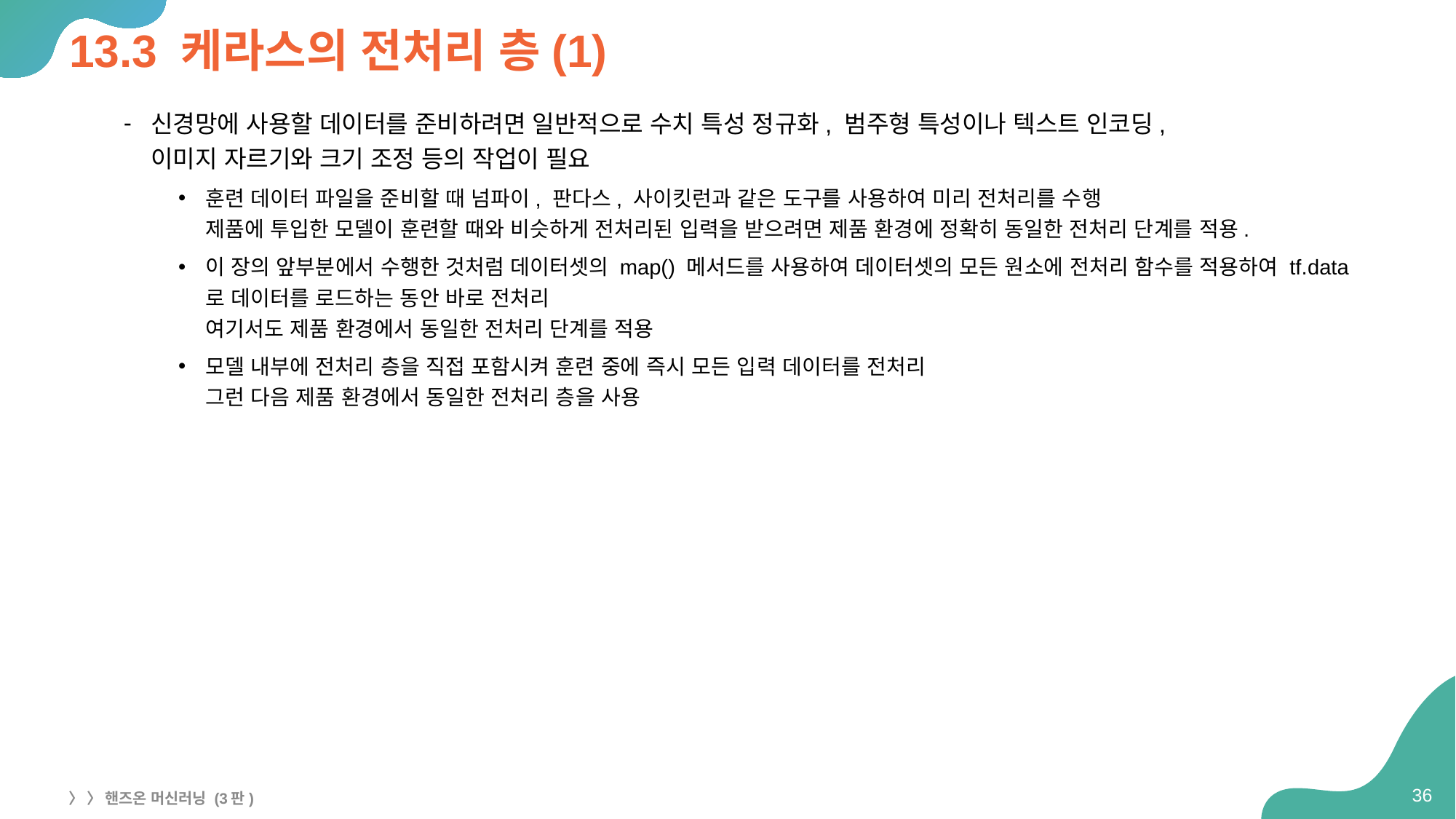

# 13.3 케라스의 전처리 층(1)
신경망에 사용할 데이터를 준비하려면 일반적으로 수치 특성 정규화, 범주형 특성이나 텍스트 인코딩,
이미지 자르기와 크기 조정 등의 작업이 필요
훈련 데이터 파일을 준비할 때 넘파이, 판다스, 사이킷런과 같은 도구를 사용하여 미리 전처리를 수행
제품에 투입한 모델이 훈련할 때와 비슷하게 전처리된 입력을 받으려면 제품 환경에 정확히 동일한 전처리 단계를 적용.
이 장의 앞부분에서 수행한 것처럼 데이터셋의 map() 메서드를 사용하여 데이터셋의 모든 원소에 전처리 함수를 적용하여 tf.data로 데이터를 로드하는 동안 바로 전처리
여기서도 제품 환경에서 동일한 전처리 단계를 적용
모델 내부에 전처리 층을 직접 포함시켜 훈련 중에 즉시 모든 입력 데이터를 전처리
그런 다음 제품 환경에서 동일한 전처리 층을 사용
36
〉 〉 핸즈온 머신러닝 (3판)